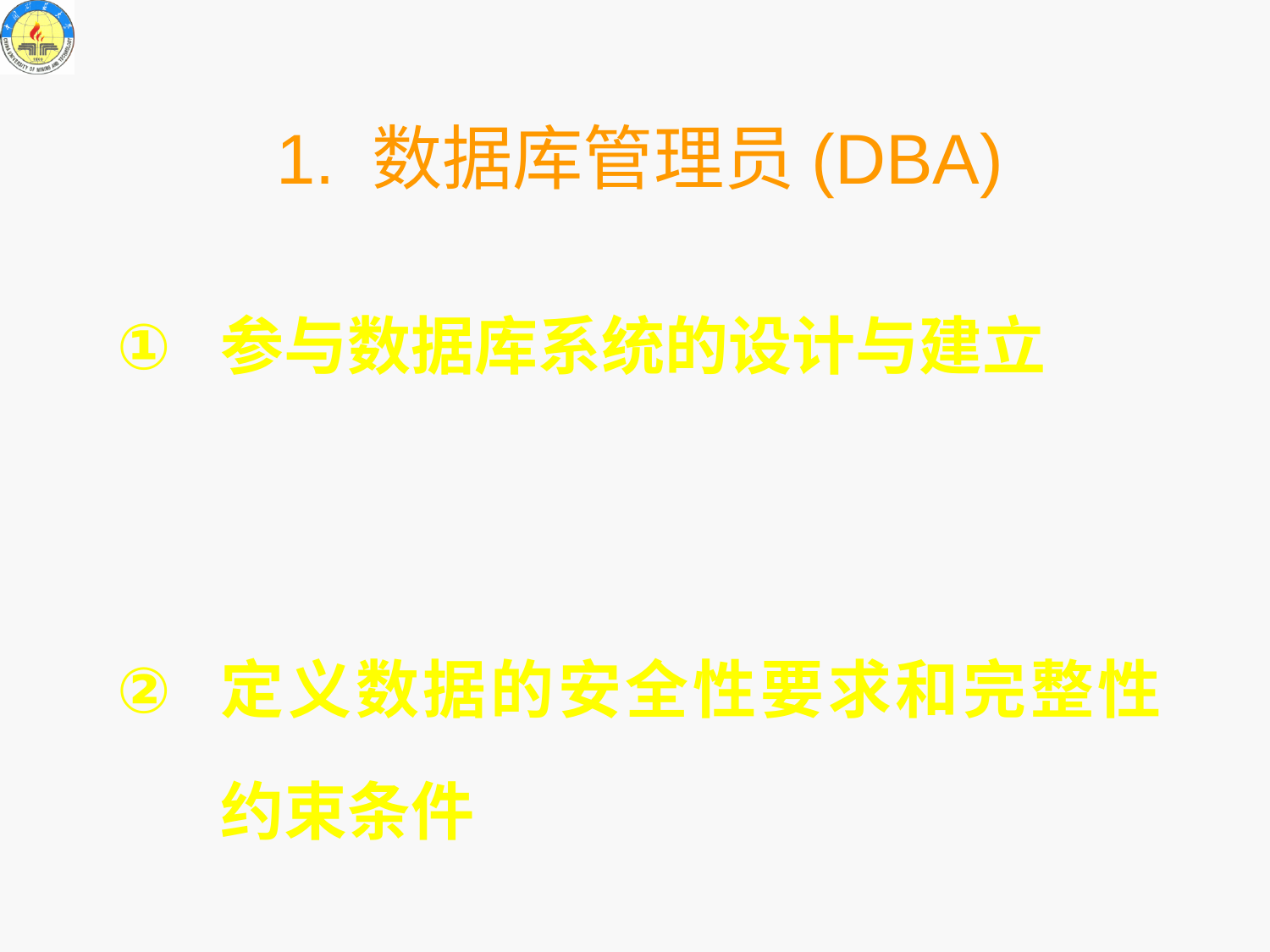

# 1. 数据库管理员(DBA)
参与数据库系统的设计与建立
决定数据库中的信息内容和结构
决定数据库的存储结构和存取策略
定义数据的安全性要求和完整性约束条件